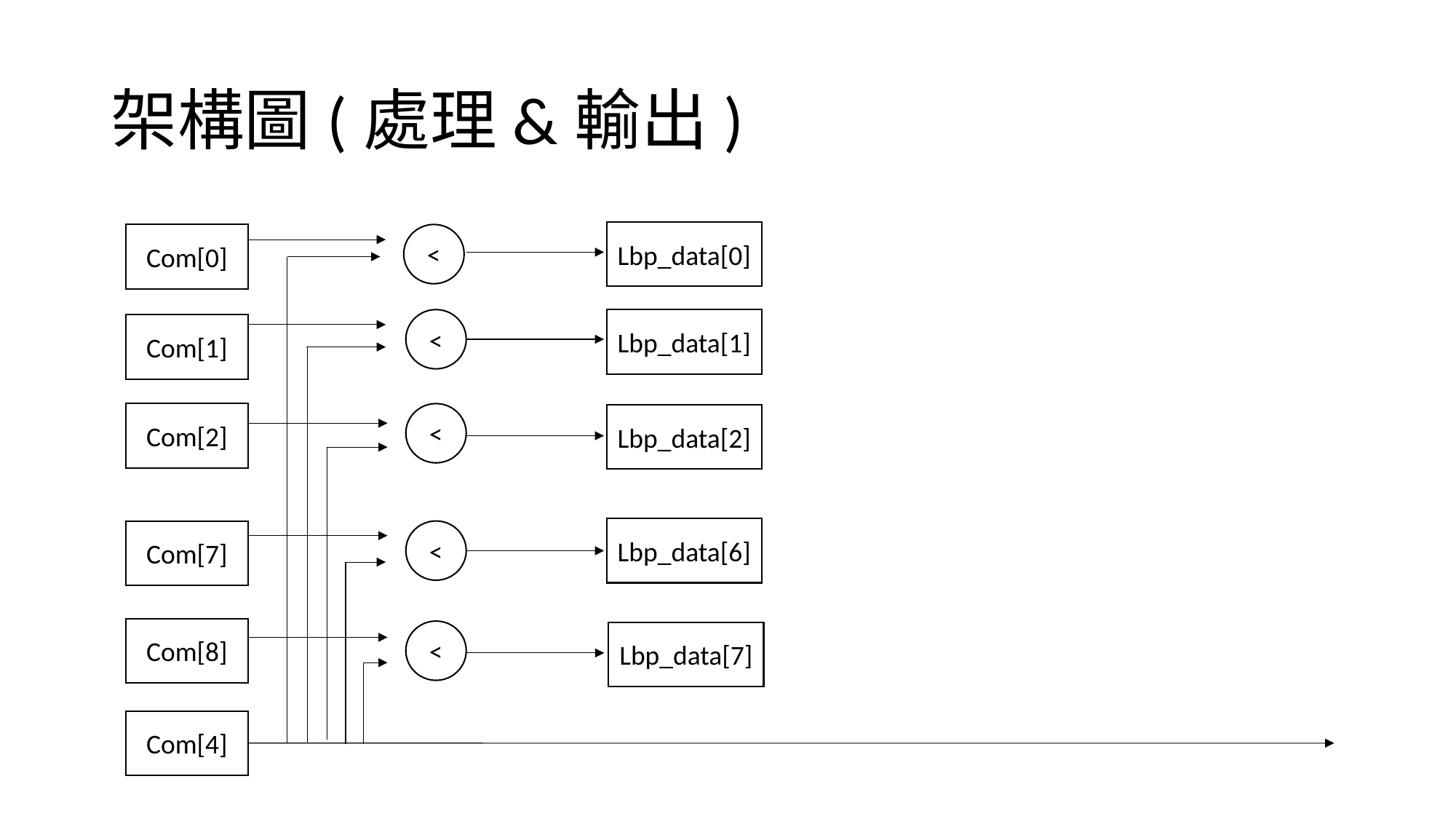

# 架構圖(處理&輸出)
Lbp_data[0]
Com[0]
<
<
Lbp_data[1]
Com[1]
Com[2]
<
Lbp_data[2]
Lbp_data[6]
Com[7]
<
Com[8]
<
Lbp_data[7]
Com[4]